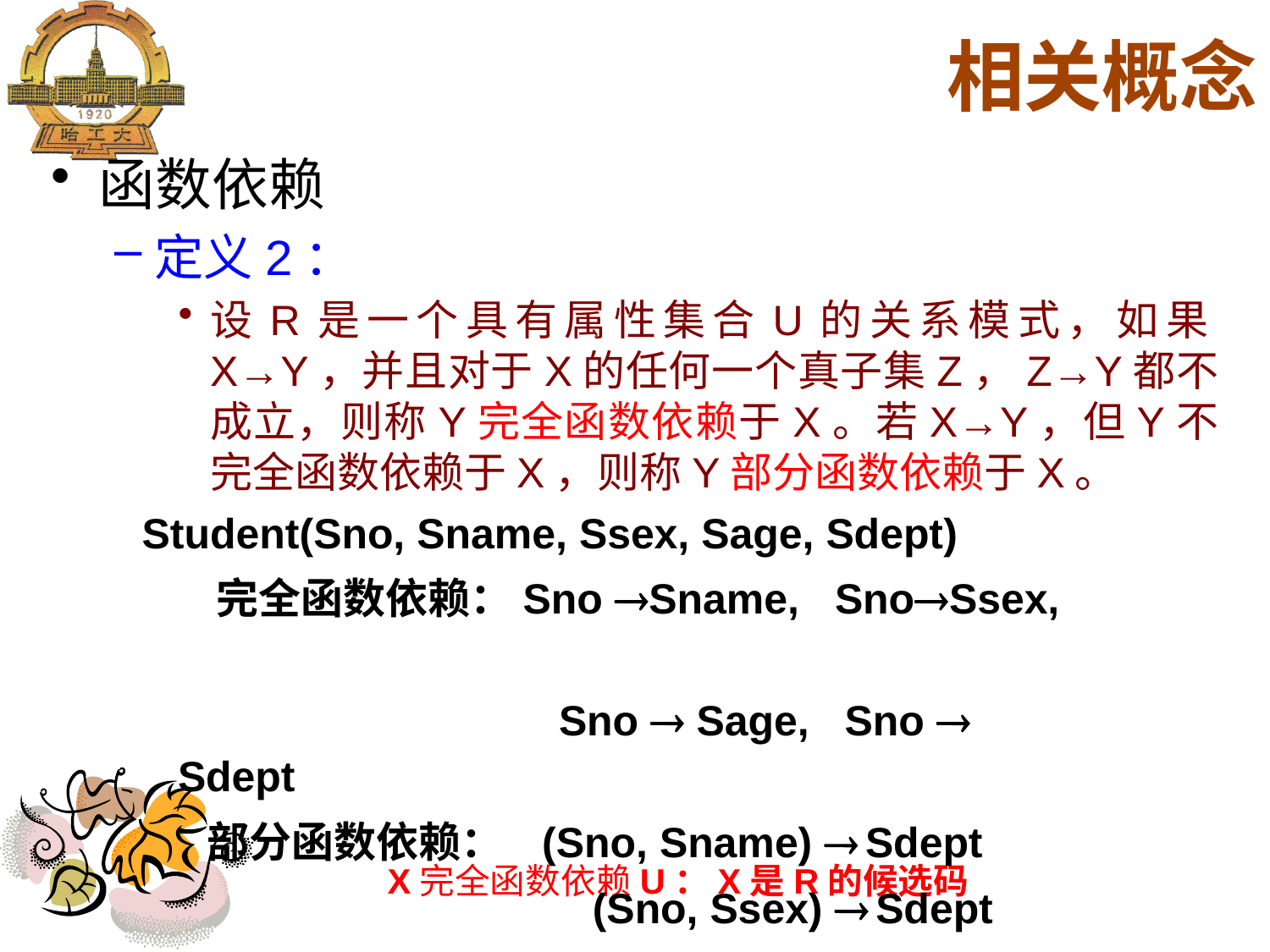

相关概念
函数依赖
定义2：
设R是一个具有属性集合U的关系模式，如果X→Y，并且对于X的任何一个真子集Z，Z→Y都不成立，则称Y完全函数依赖于X。若X→Y，但Y不完全函数依赖于X，则称Y部分函数依赖于X。
 Student(Sno, Sname, Ssex, Sage, Sdept)
        完全函数依赖：Sno →Sname,   Sno→Ssex,
				Sno → Sage,   Sno → Sdept
       部分函数依赖：   (Sno, Sname) → Sdept
                                       (Sno, Ssex) → Sdept
X完全函数依赖U：X是R的候选码